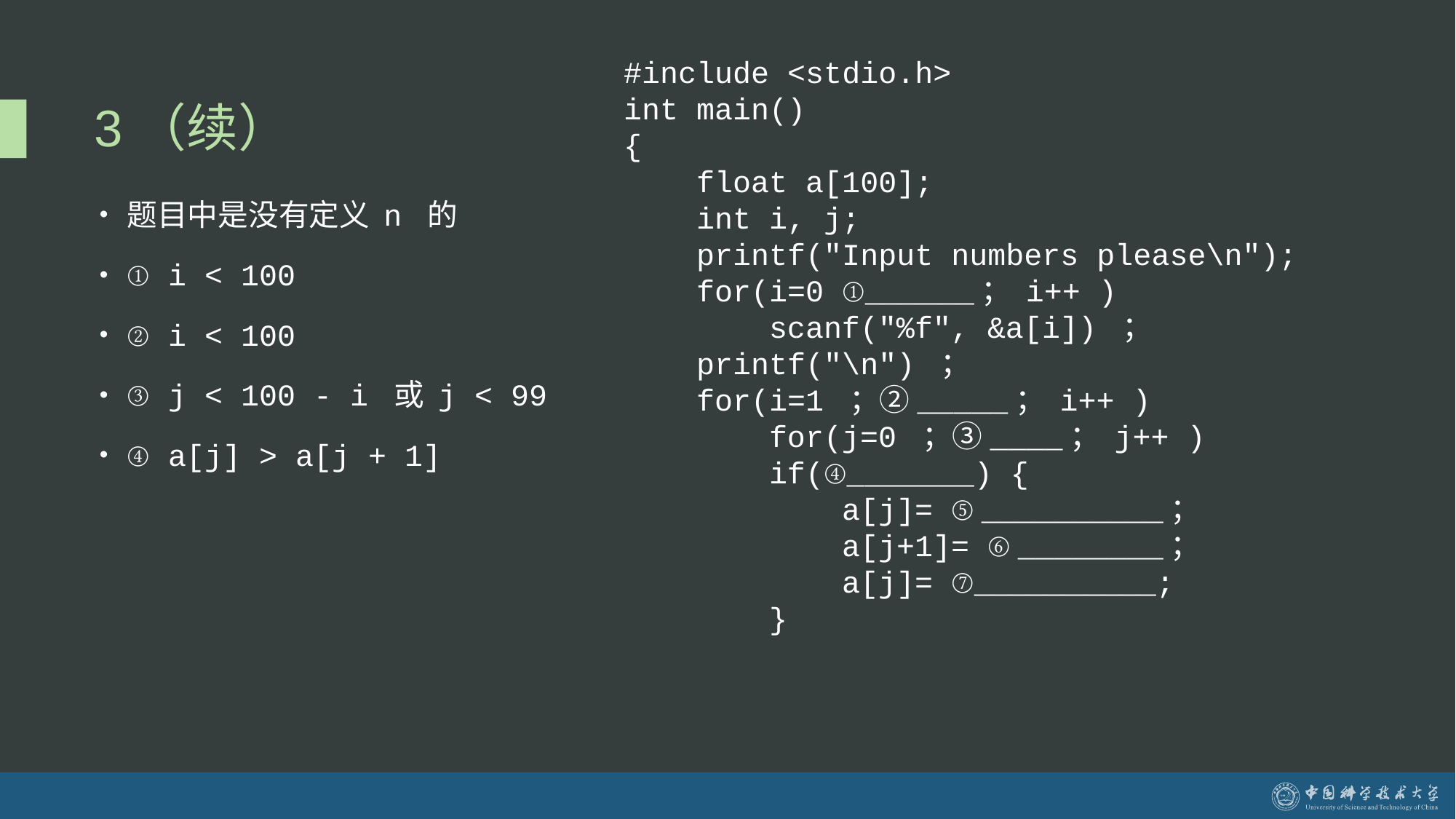

#include <stdio.h>
int main()
{
    float a[100];
    int i, j;
    printf("Input numbers please\n");
    for(i=0 ①______； i++ )
        scanf("%f", &a[i]) ；
    printf("\n") ；
    for(i=1 ；②_____； i++ )
        for(j=0 ；③____； j++ )
        if(④_______) {
            a[j]= ⑤__________；
            a[j+1]= ⑥________；
            a[j]= ⑦__________;
        }

# 3（续）
题目中是没有定义 n 的
① i < 100
② i < 100
③ j < 100 - i 或 j < 99
④ a[j] > a[j + 1]